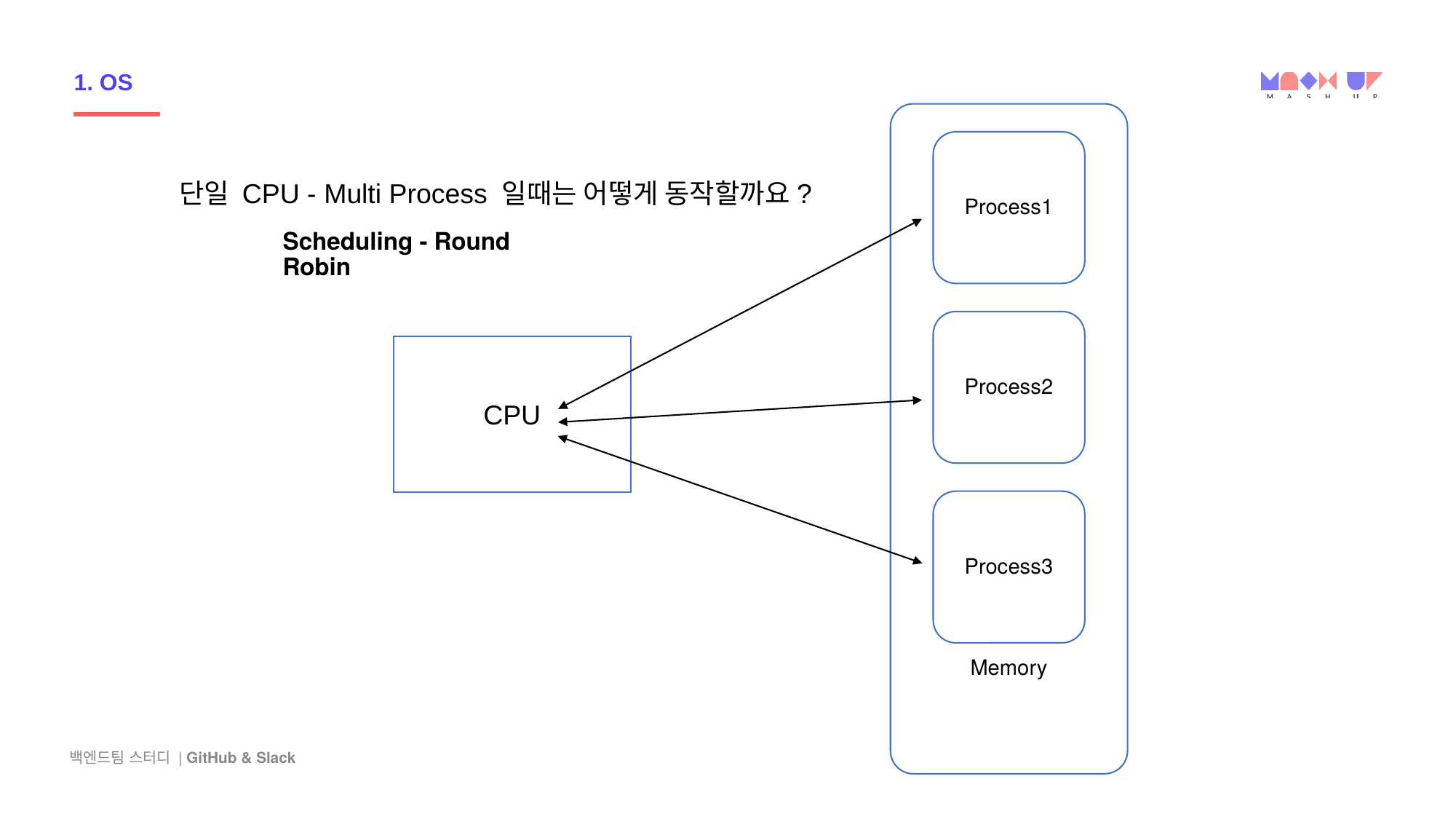

# 1. OS

Memory
Process1
단일 CPU - Multi Process 일때는 어떻게 동작할까요?

Scheduling - Round Robin
Process2

CPU

Process3
7